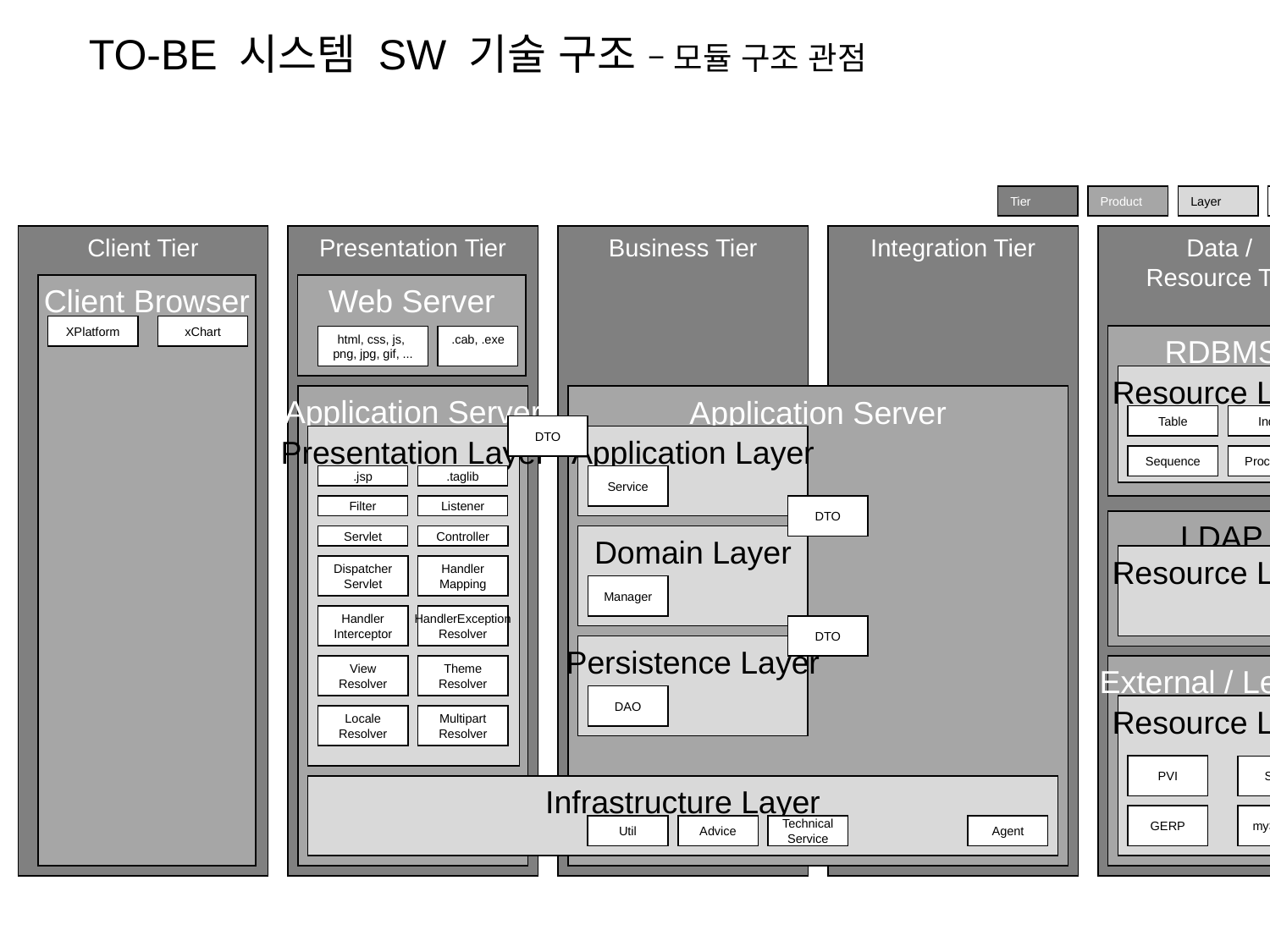

TO-BE 시스템 SW 기술 구조 – 모듈 구조 관점
Tier
Product
Layer
Delivery
Client Tier
Presentation Tier
Business Tier
Integration Tier
Data /
Resource Tier
Client Browser
Web Server
XPlatform
xChart
RDBMS
html, css, js,
png, jpg, gif, ...
.cab, .exe

Resource Layer
Application Server
Application Server
Table
Index
DTO
Presentation Layer
Application Layer
Sequence
Procudure
.jsp
.taglib
Service
Filter
Listener
DTO
LDAP
Controller
Domain Layer
Servlet
Resource Layer
Dispatcher
Servlet
Handler
Mapping
Manager
Handler
Interceptor
HandlerException
Resolver
DTO
Persistence Layer
View
Resolver
Theme
Resolver
External / Legacy
DAO
Resource Layer
Locale
Resolver
Multipart
Resolver
PVI
SMS
Infrastructure Layer
GERP
mySingle
Util
Advice
Technical
Service
Agent